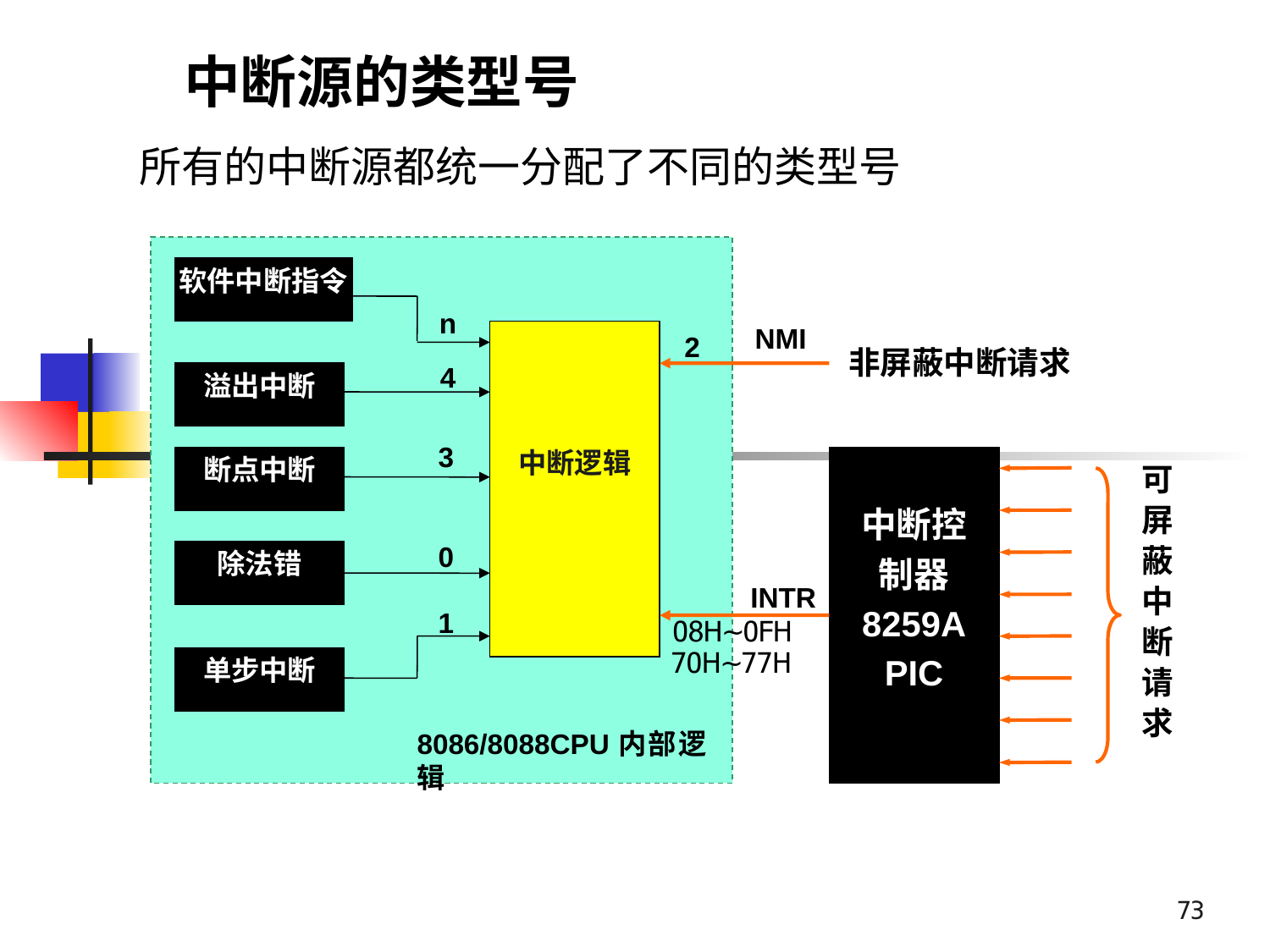

中断源的类型号
所有的中断源都统一分配了不同的类型号

软件中断指令

n

中断逻辑
NMI
2

非屏蔽中断请求
溢出中断

4

3
断点中断

中断控
制器
8259A
PIC
可
屏
蔽
中
断
请
求

除法错
0

INTR

08H~0FH
1

70H~77H
单步中断

8086/8088CPU内部逻辑

73